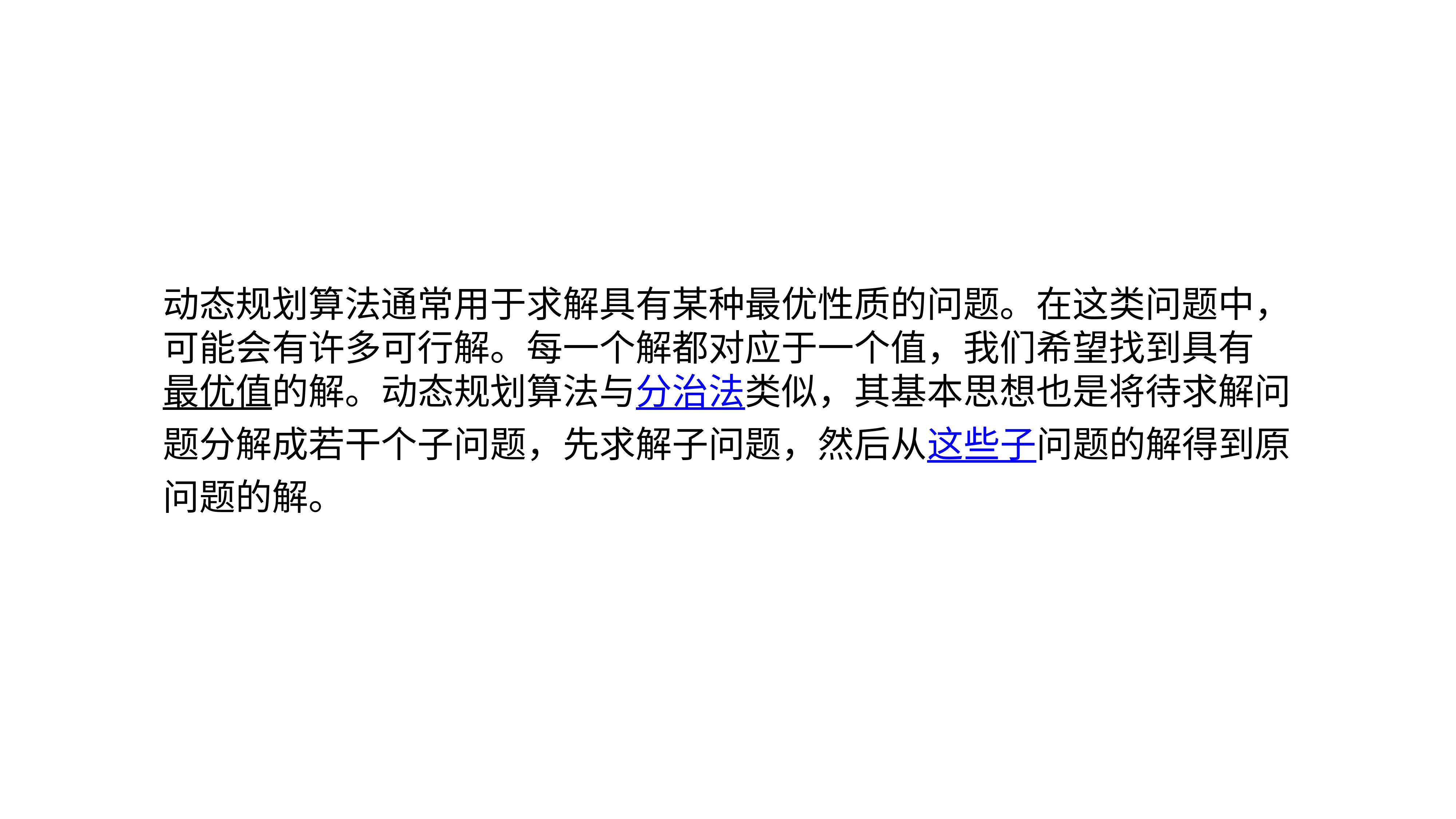

动态规划算法通常用于求解具有某种最优性质的问题。在这类问题中，可能会有许多可行解。每一个解都对应于一个值，我们希望找到具有最优值的解。动态规划算法与分治法类似，其基本思想也是将待求解问题分解成若干个子问题，先求解子问题，然后从这些子问题的解得到原问题的解。